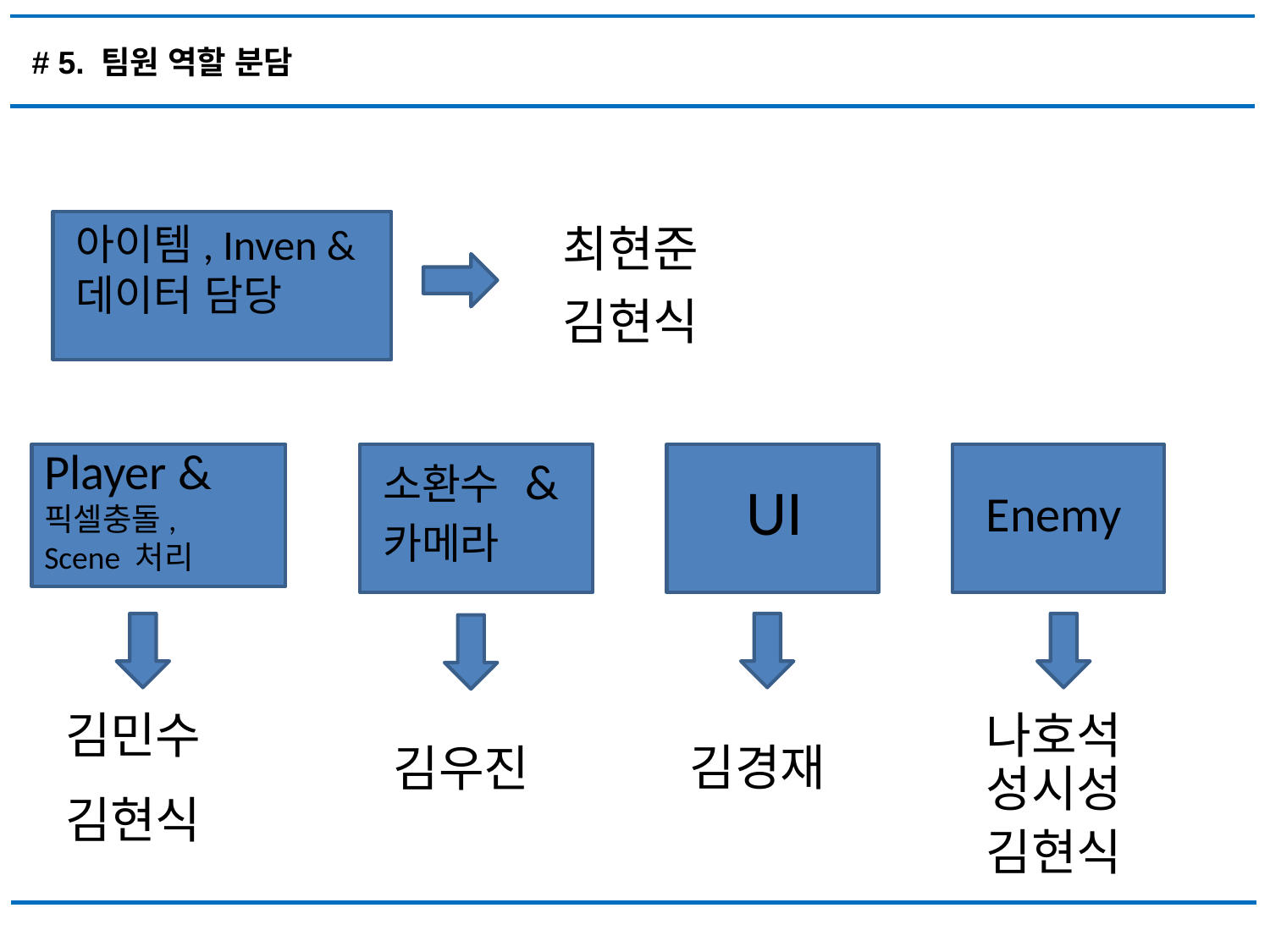

# # 5. 팀원 역할 분담

아이템, Inven &
데이터 담당
최현준

김현식
Player &
픽셀충돌,
Scene 처리

소환수 &
카메라

 UI
Enemy

김민수
나호석
김경재
김우진
성시성
김현식
김현식